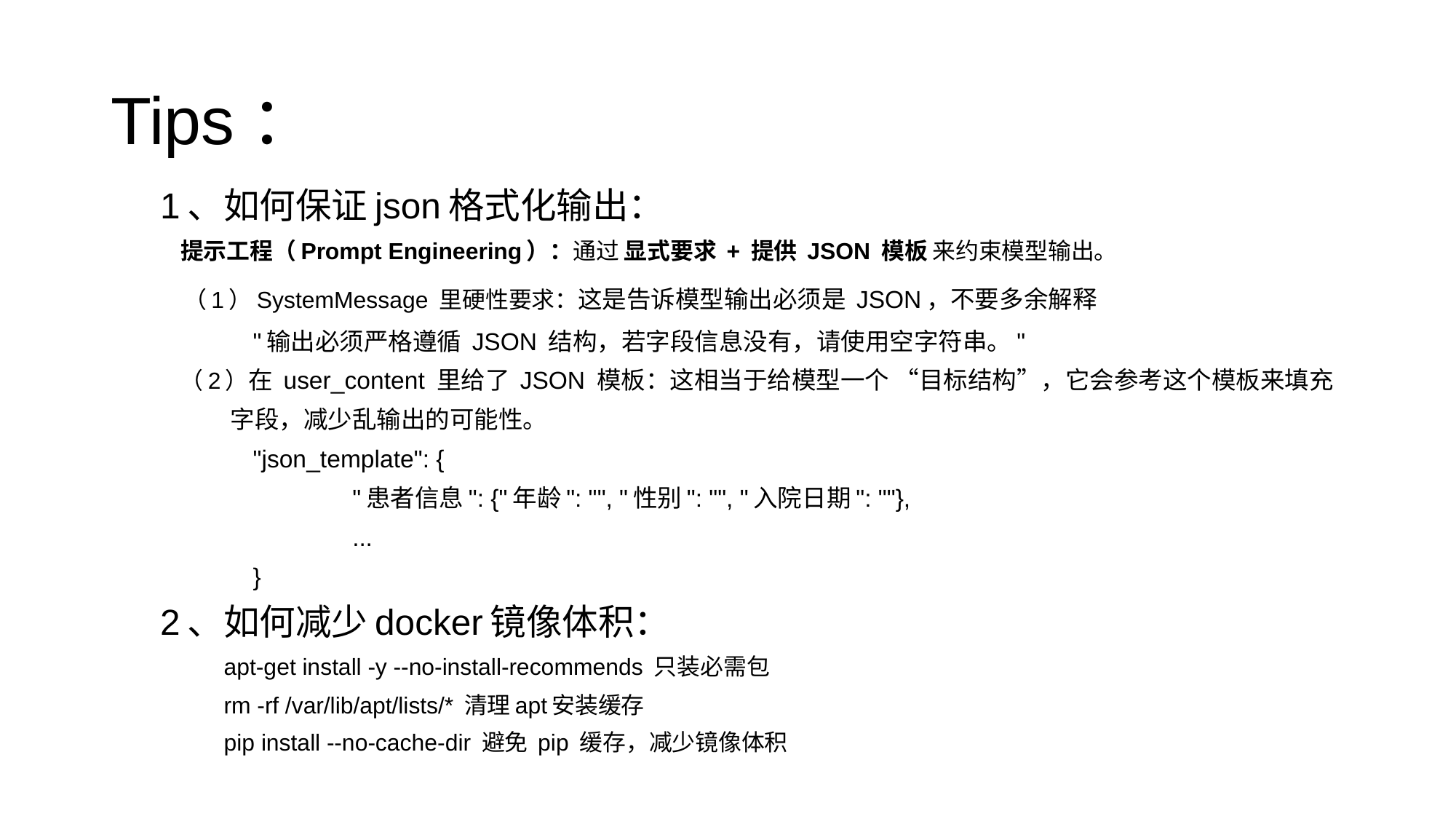

# Tips：
1、如何保证json格式化输出：
   提示工程（Prompt Engineering）：通过 显式要求 + 提供 JSON 模板 来约束模型输出。
  （1）SystemMessage 里硬性要求：这是告诉模型输出必须是 JSON，不要多余解释
    	"输出必须严格遵循 JSON 结构，若字段信息没有，请使用空字符串。"
   （2）在 user_content 里给了 JSON 模板：这相当于给模型一个 “目标结构”，它会参考这个模板来填充
            字段，减少乱输出的可能性。
	"json_template": {
   		 "患者信息": {"年龄": "", "性别": "", "入院日期": ""},
   		 ...
	}
2、如何减少docker镜像体积：
          apt-get install -y --no-install-recommends 只装必需包
          rm -rf /var/lib/apt/lists/* 清理apt安装缓存
          pip install --no-cache-dir 避免 pip 缓存，减少镜像体积